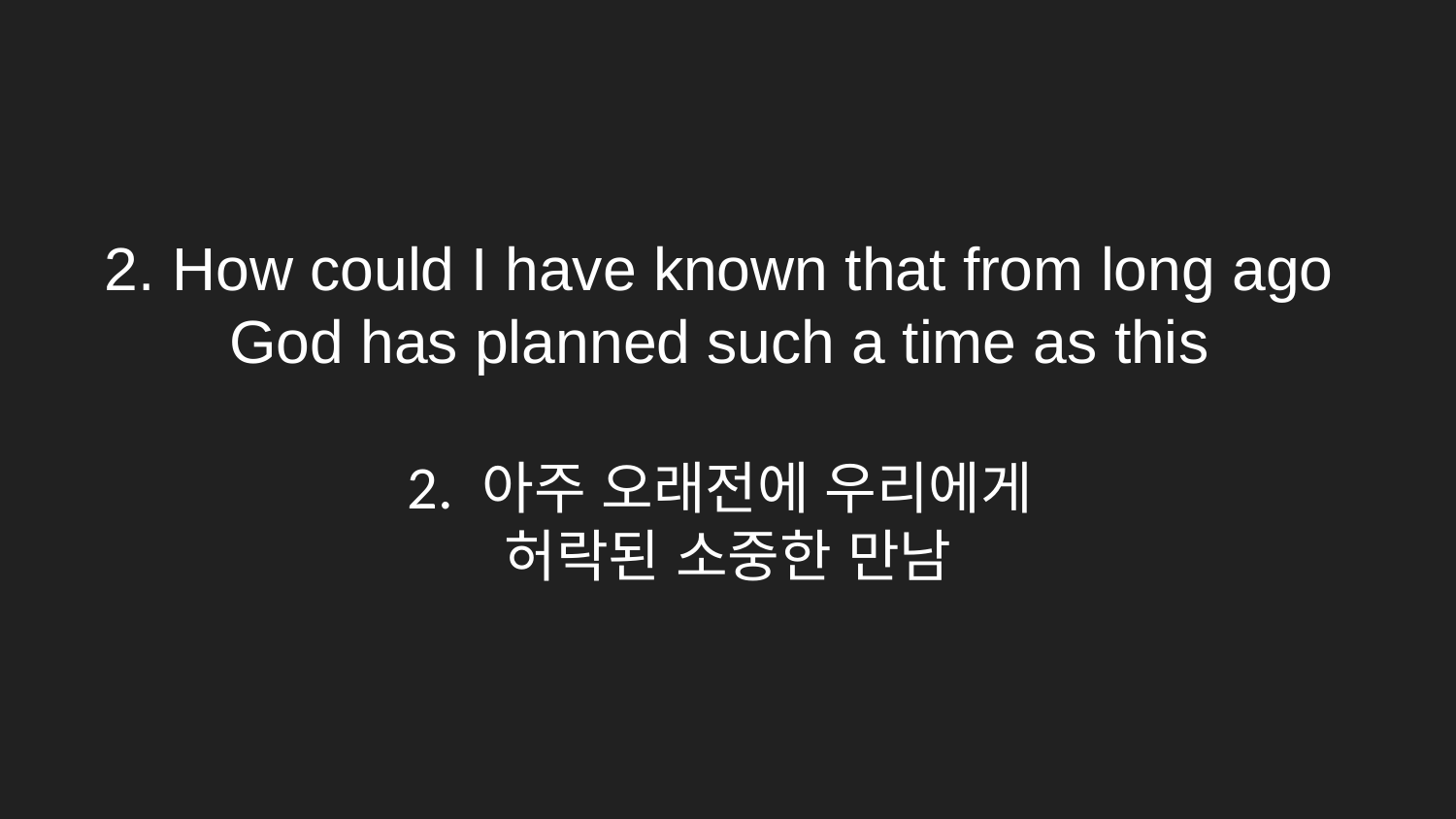

# 2. How could I have known that from long ago God has planned such a time as this
2. 아주 오래전에 우리에게
허락된 소중한 만남